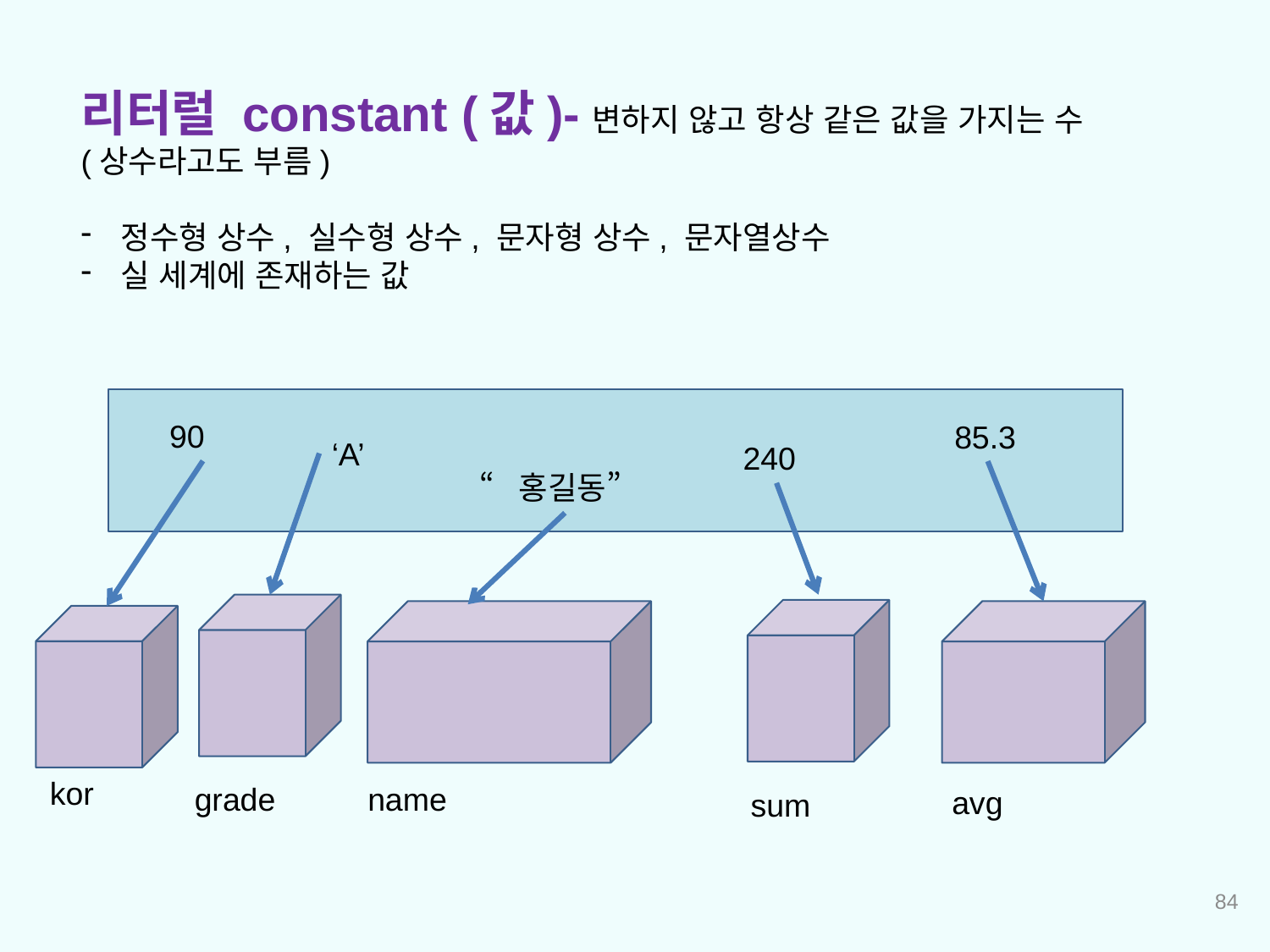

리터럴 constant (값)-변하지 않고 항상 같은 값을 가지는 수 (상수라고도 부름)

정수형 상수, 실수형 상수, 문자형 상수, 문자열상수
실 세계에 존재하는 값

90
85.3
‘A’
240
“홍길동”

kor
grade
name
avg
sum
84